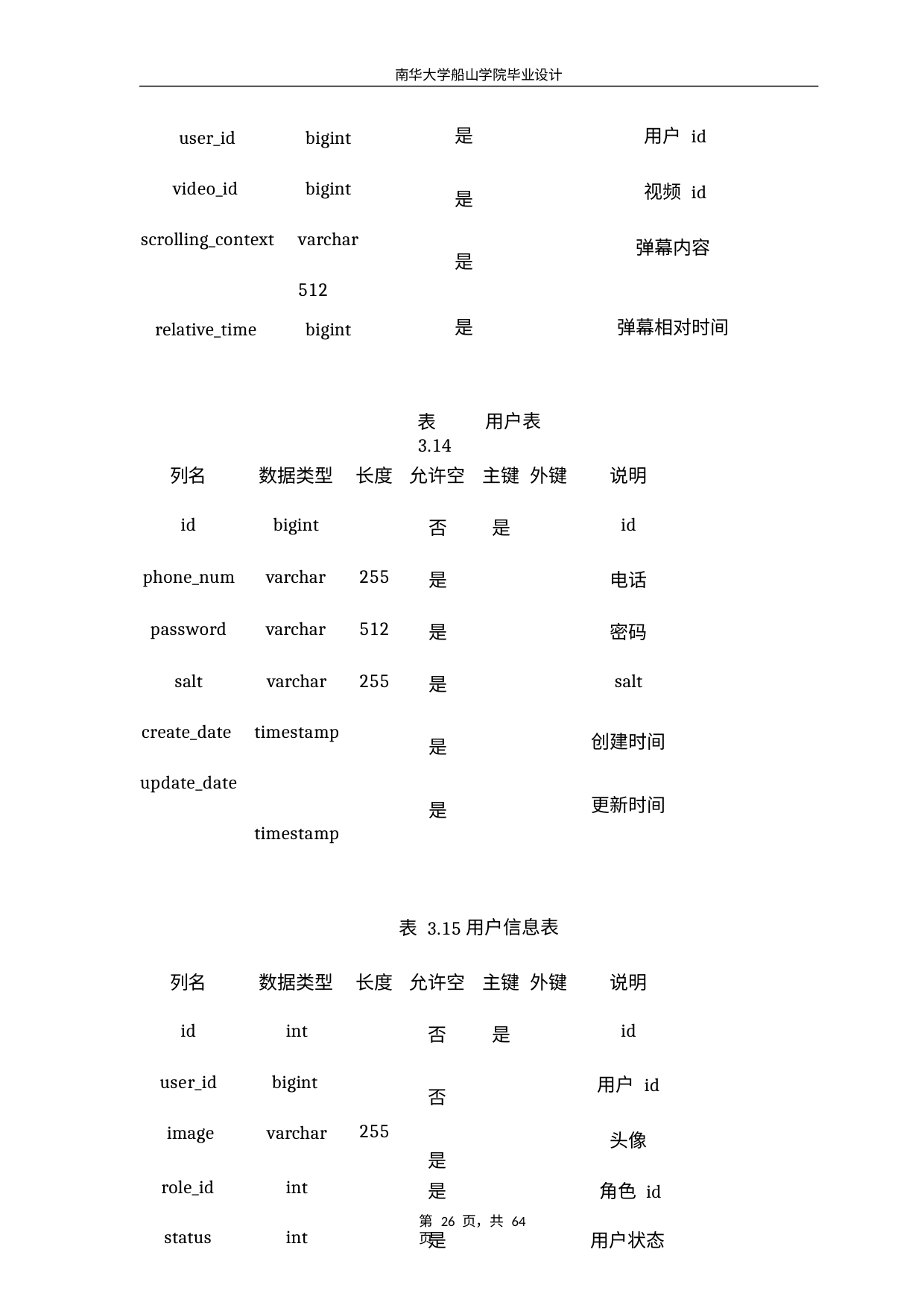

南华大学船山学院毕业设计

| user\_id video\_id scrolling\_context |  | bigint bigint varchar 512 |  |  | 是 是 是 |  | 用户 id 视频 id 弹幕内容 |  |
| --- | --- | --- | --- | --- | --- | --- | --- | --- |
| relative\_time |  | bigint |  |  | 是 |  | 弹幕相对时间 |  |
|  |  |  |  | 表 3.14 |  |  | 用户表 |  |
| 列名 | 数据类型 |  | 长度 | 允许空 |  |  | 主键 外键 | 说明 |
| id | bigint |  |  | 否 |  |  | 是 | id |
| phone\_num | varchar |  | 255 | 是 |  |  |  | 电话 |
| password | varchar |  | 512 | 是 |  |  |  | 密码 |
| salt create\_date update\_date | varchar timestamp timestamp |  | 255 | 是 是 是 |  |  |  | salt 创建时间 更新时间 |
|  |  |  |  | 表 3.15 |  | 用户信息表 |  |  |
| 列名 | 数据类型 |  | 长度 | 允许空 |  | 主键 外键 |  | 说明 |
| id user\_id image | int bigint varchar |  | 255 | 否 否 是 |  | 是 |  | id 用户 id 头像 |
| role\_id status | int int |  |  | 是 是 |  |  |  | 角色 id 用户状态 |
第 26 页，共 64 页